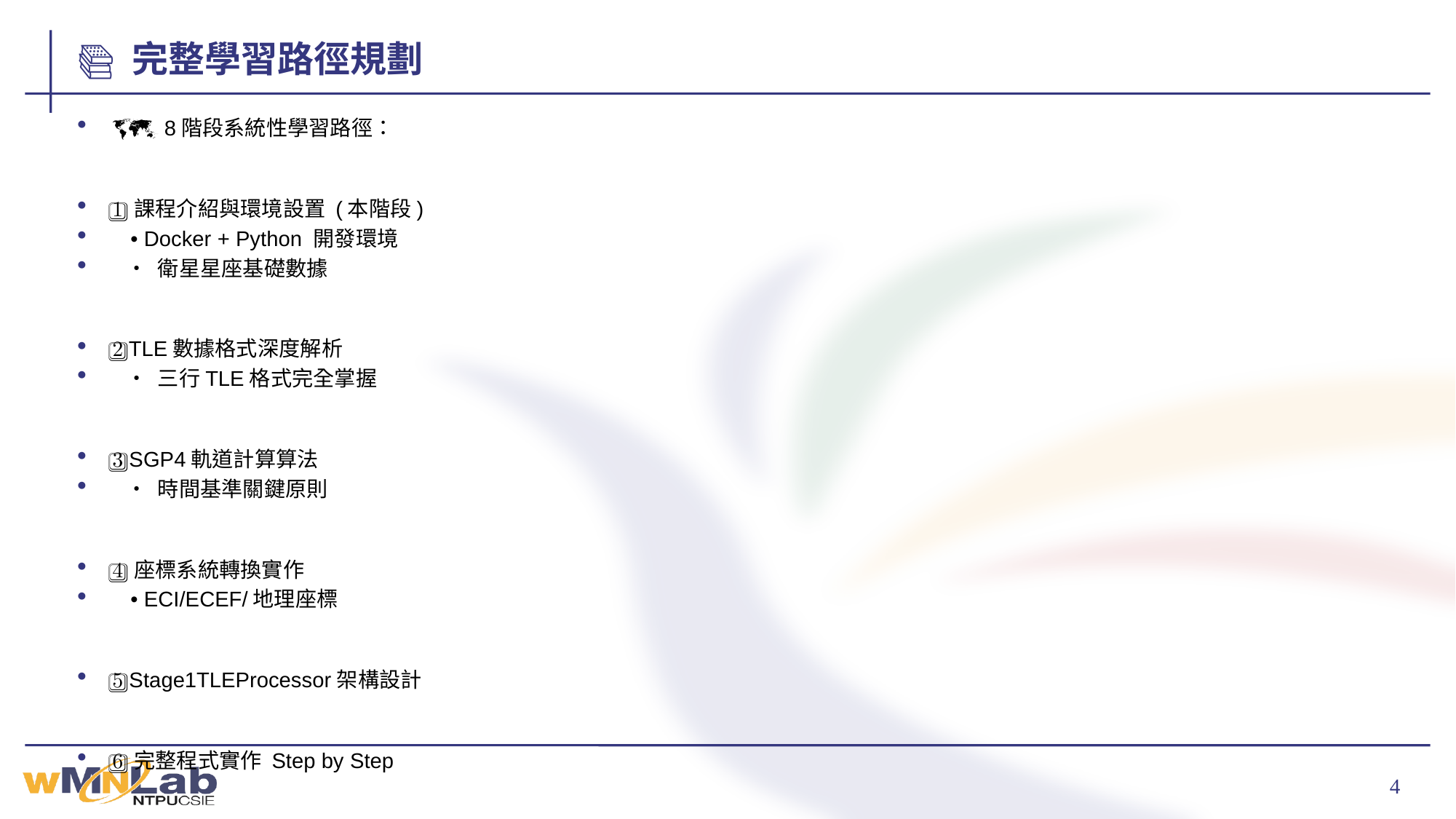

# 📚 完整學習路徑規劃
🗺️ 8階段系統性學習路徑：

1️⃣ 課程介紹與環境設置 (本階段)
   • Docker + Python 開發環境
   • 衛星星座基礎數據

2️⃣ TLE數據格式深度解析
   • 三行TLE格式完全掌握

3️⃣ SGP4軌道計算算法
   • 時間基準關鍵原則

4️⃣ 座標系統轉換實作
   • ECI/ECEF/地理座標

5️⃣ Stage1TLEProcessor架構設計

6️⃣ 完整程式實作 Step by Step

7️⃣ 數據驗證和品質控制

8️⃣ 除錯和故障排除